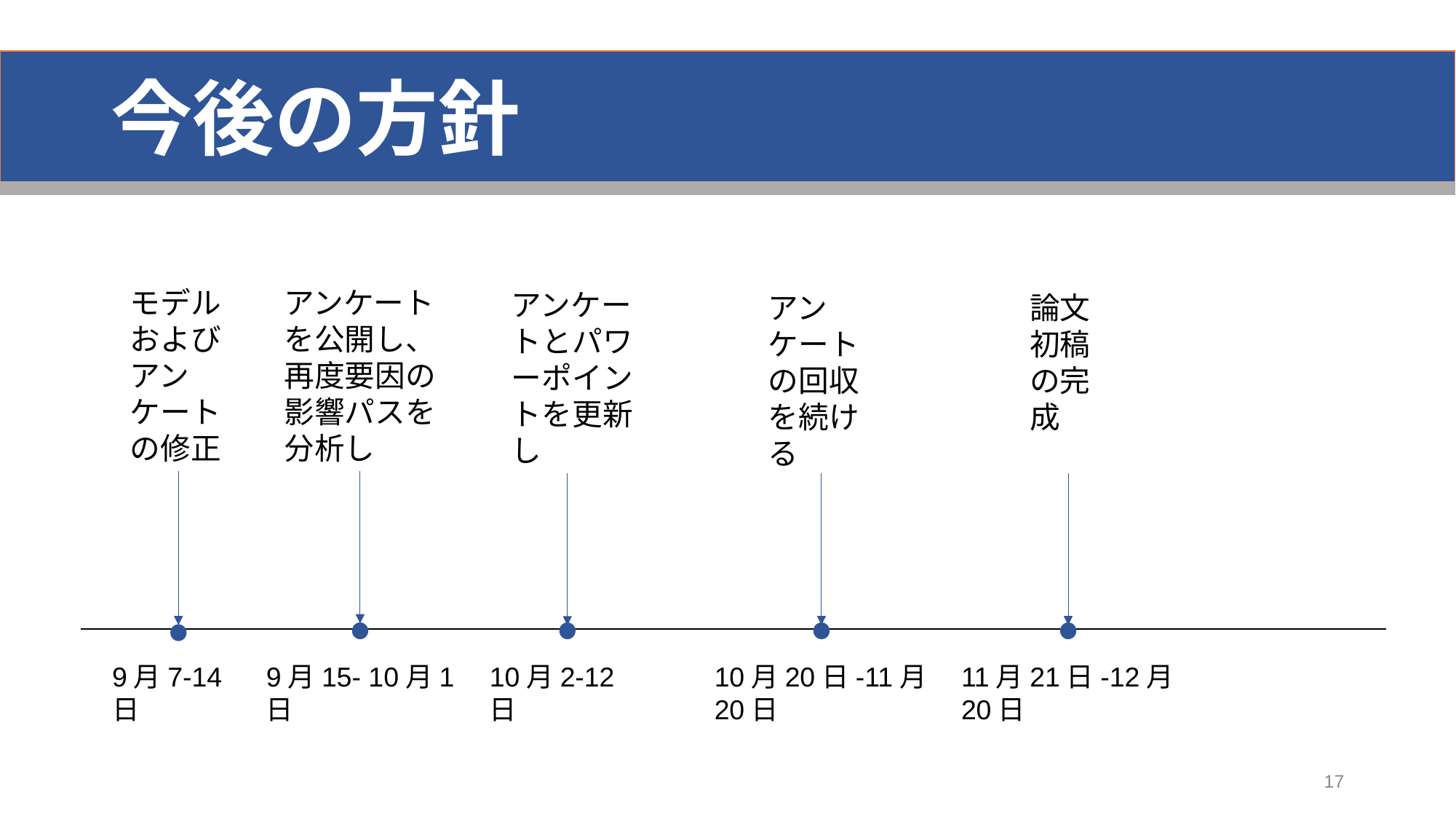

# 今後の方針

モデルおよびアンケートの修正
アンケートを公開し、再度要因の影響パスを分析し
アンケートとパワーポイントを更新し
アンケートの回収を続ける
論文初稿の完成

11月21日-12月20日
9月7-14日
9月15- 10月1日
10月20日-11月20日
10月2-12日
17